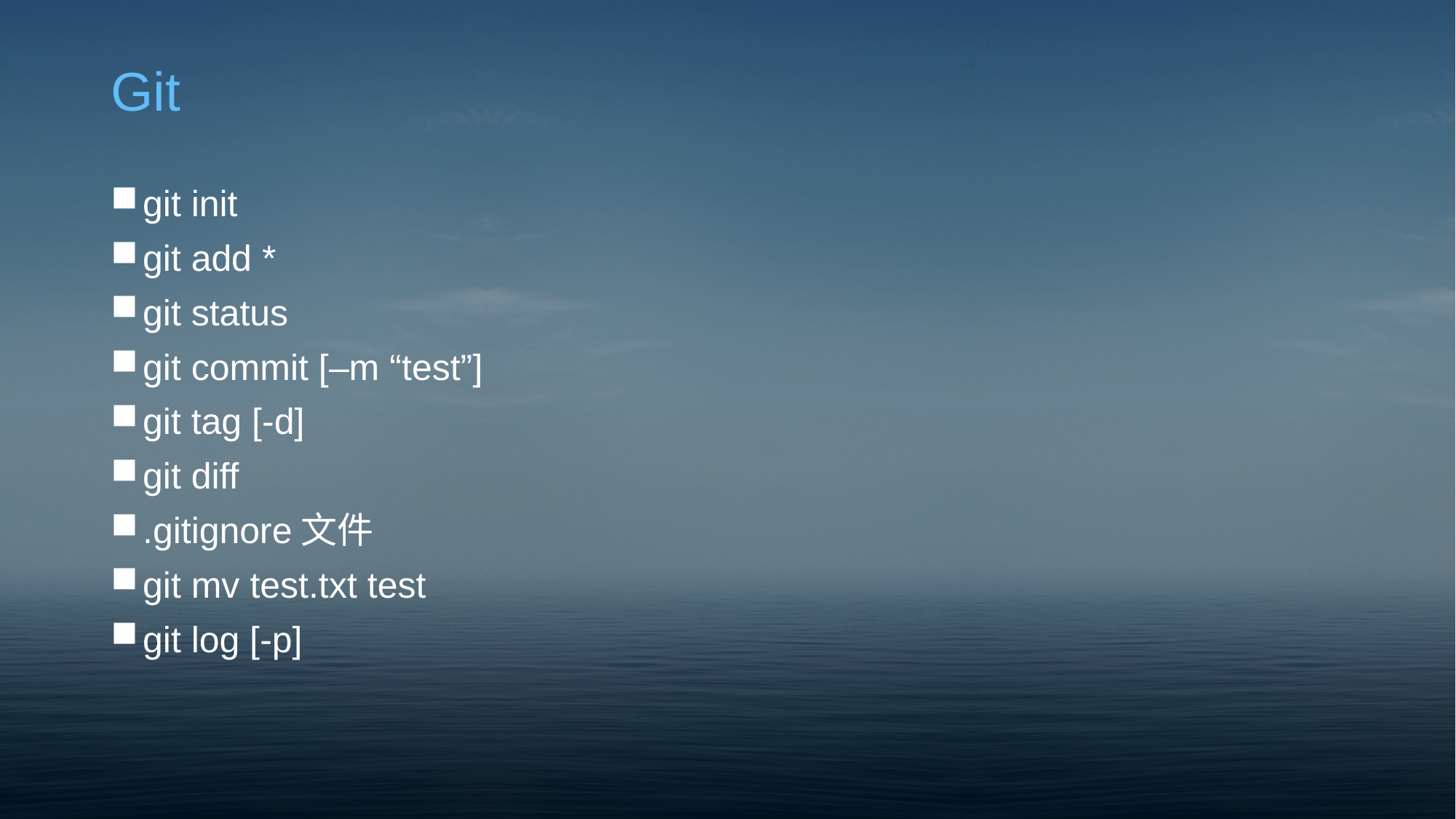

# Git
git init
git add *
git status
git commit [–m “test”]
git tag [-d]
git diff
.gitignore文件
git mv test.txt test
git log [-p]